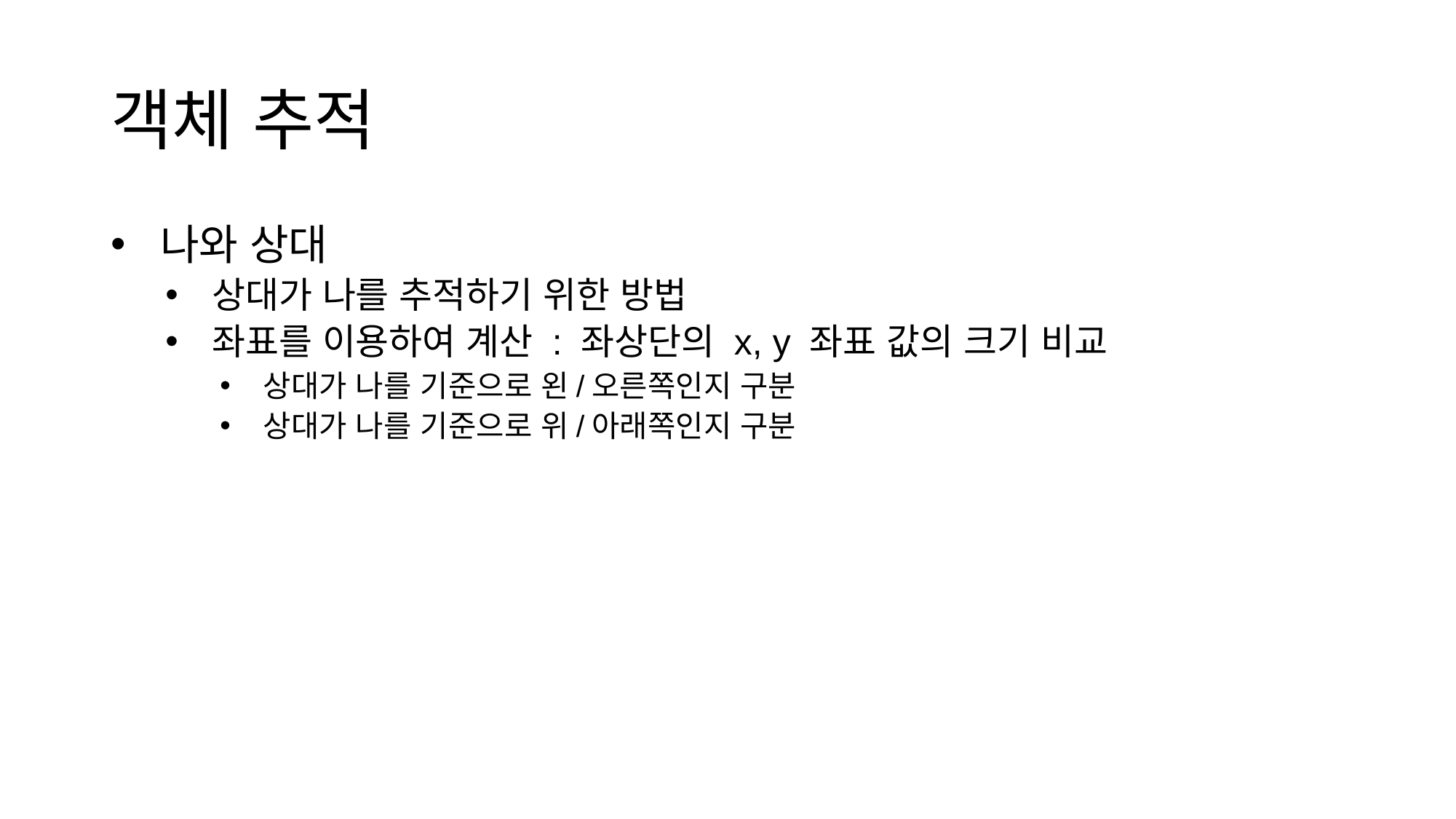

# 객체 추적
 나와 상대
 상대가 나를 추적하기 위한 방법
 좌표를 이용하여 계산 : 좌상단의 x, y 좌표 값의 크기 비교
 상대가 나를 기준으로 왼/오른쪽인지 구분
 상대가 나를 기준으로 위/아래쪽인지 구분